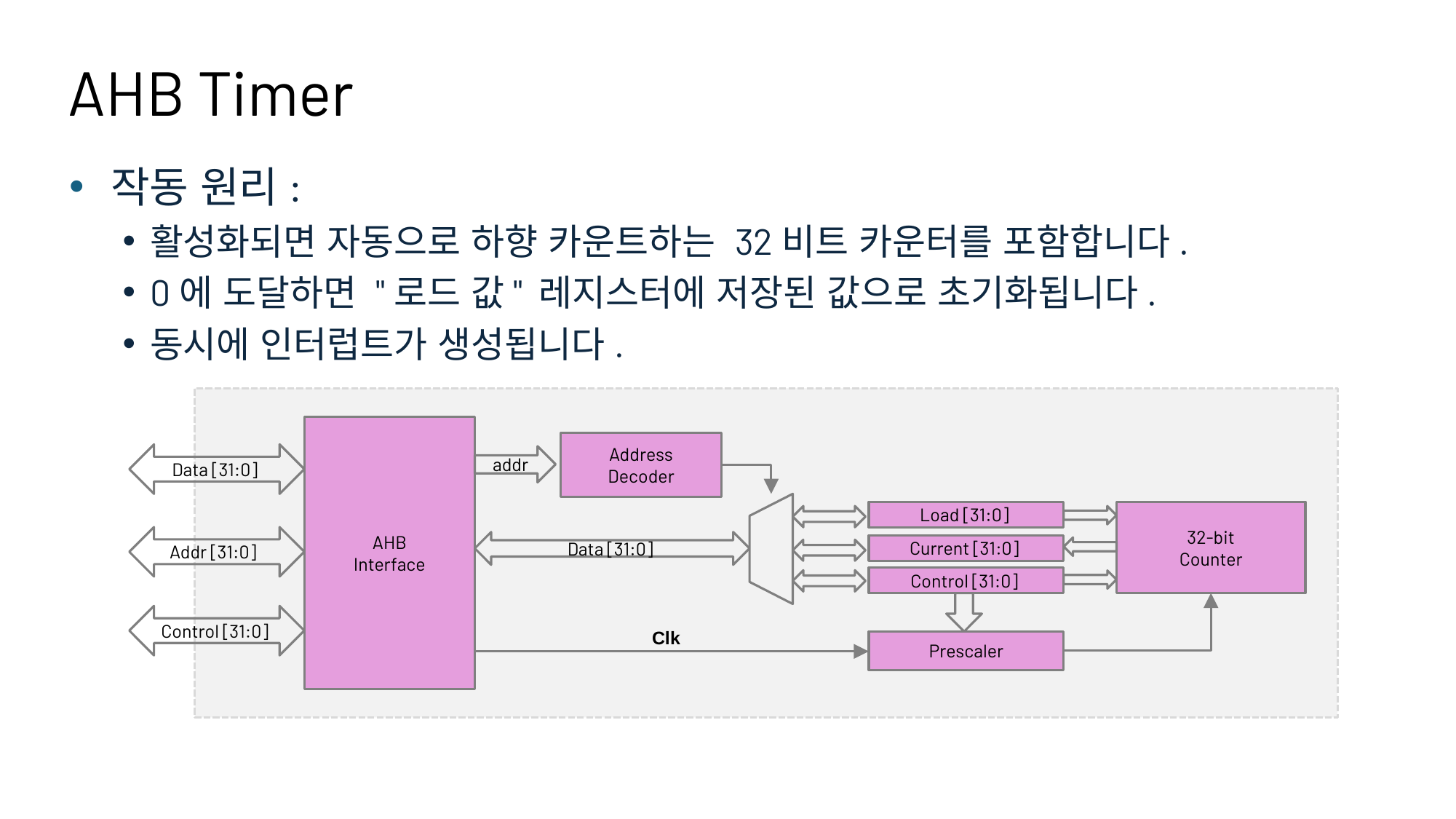

# AHB Timer
작동 원리:
활성화되면 자동으로 하향 카운트하는 32비트 카운터를 포함합니다.
0에 도달하면 "로드 값" 레지스터에 저장된 값으로 초기화됩니다.
동시에 인터럽트가 생성됩니다.

AHB
Interface
Address
Decoder
Data [31:0]
addr
Load [31:0]
32-bit
Counter

Addr [31:0]

Data [31:0]
Current [31:0]

Control [31:0]

Control [31:0]
Clk
Prescaler